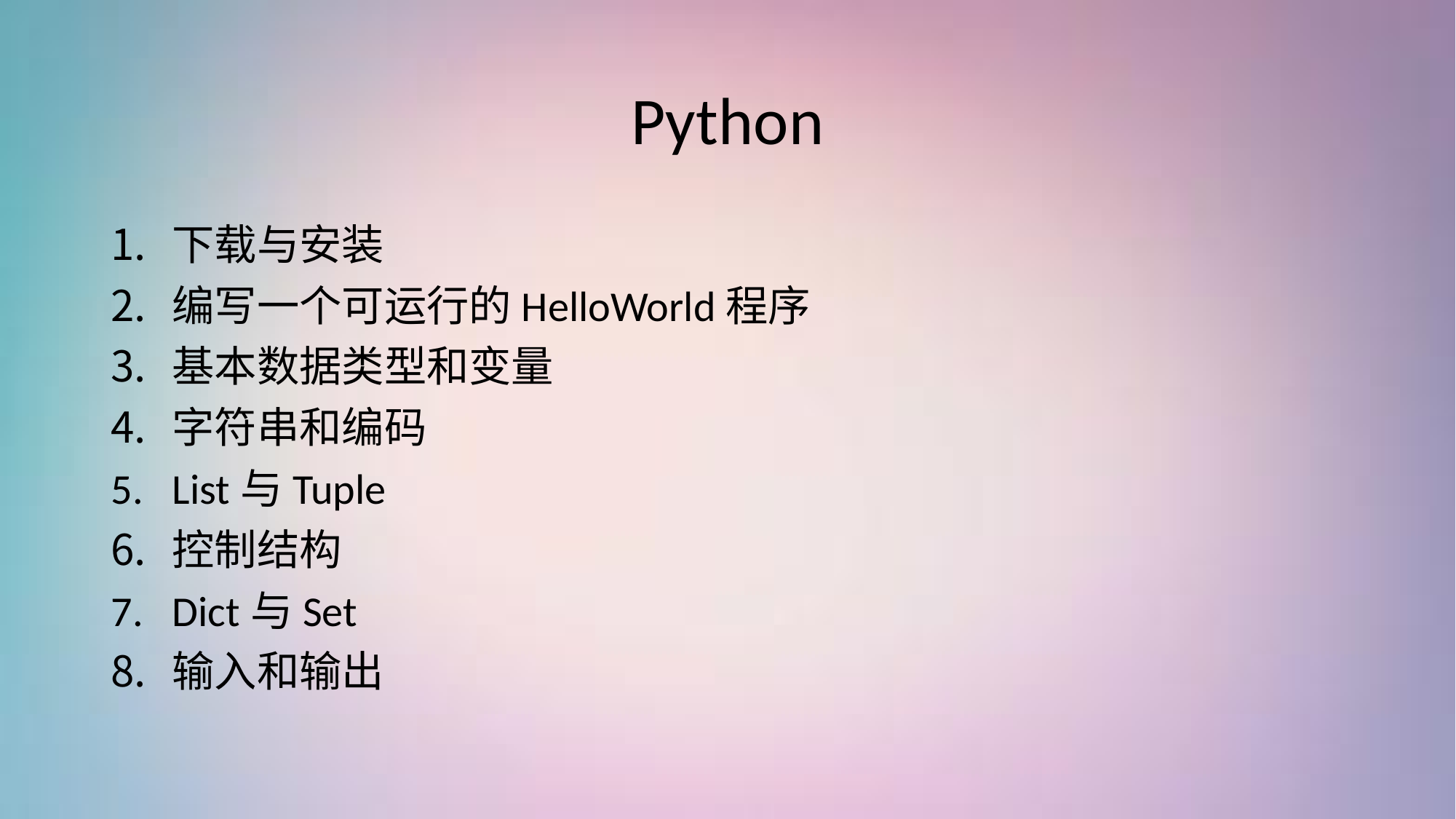

# Python
下载与安装
编写一个可运行的HelloWorld程序
基本数据类型和变量
字符串和编码
List与Tuple
控制结构
Dict与Set
输入和输出